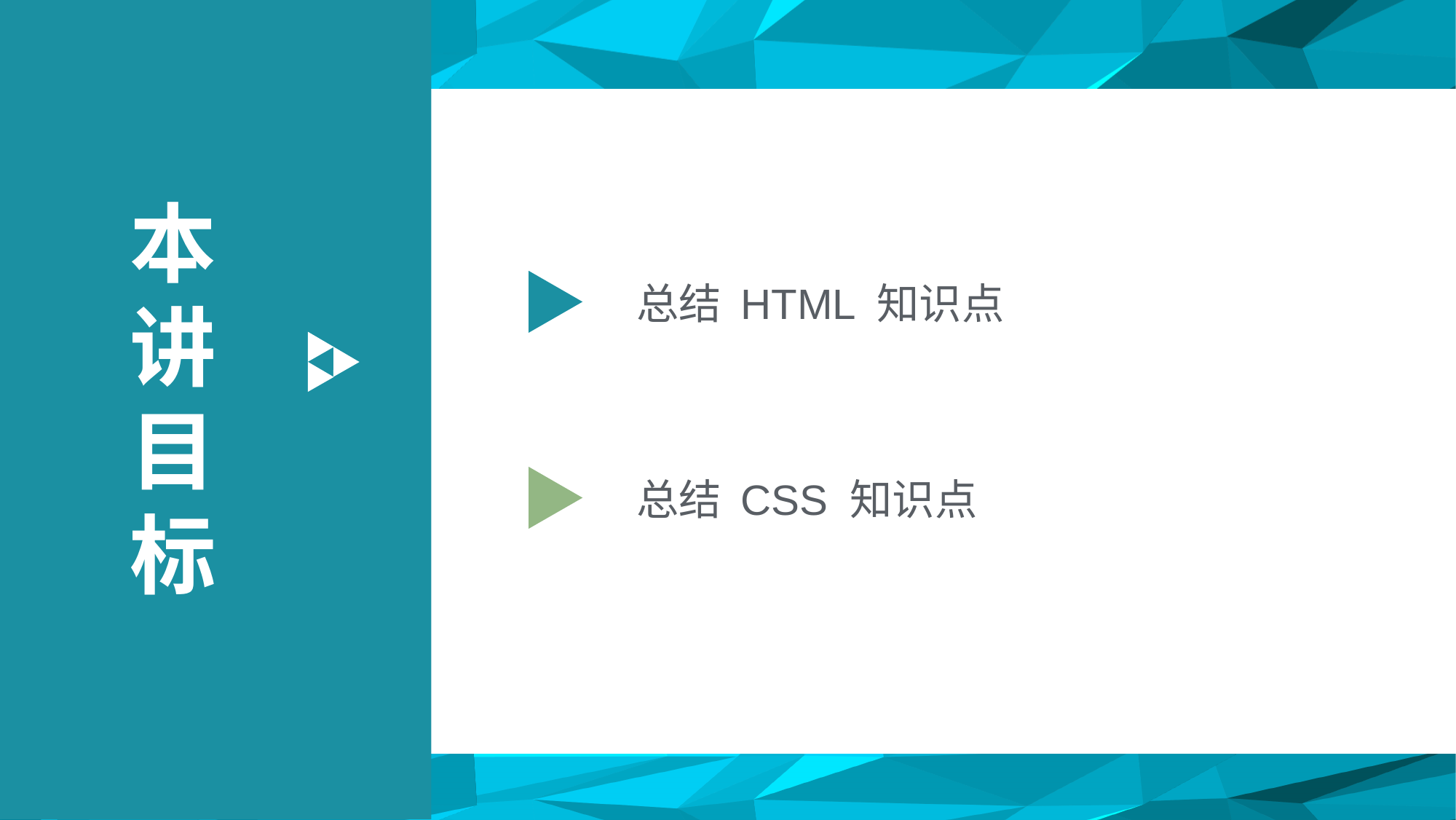

本讲目标
总结 HTML 知识点

总结 CSS 知识点